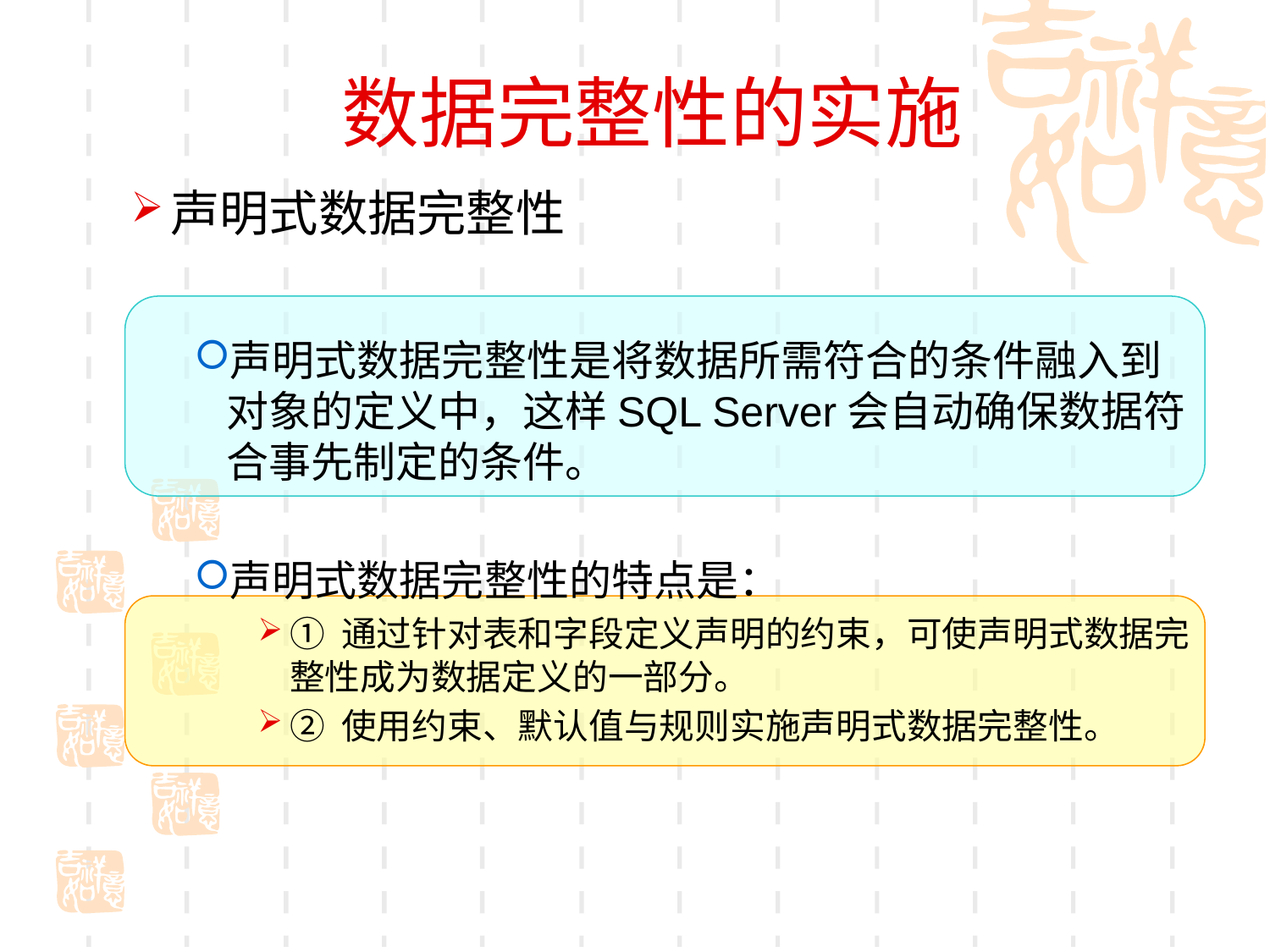

# 数据完整性的实施
声明式数据完整性

声明式数据完整性是将数据所需符合的条件融入到对象的定义中，这样SQL Server会自动确保数据符合事先制定的条件。

声明式数据完整性的特点是：
① 通过针对表和字段定义声明的约束，可使声明式数据完整性成为数据定义的一部分。
② 使用约束、默认值与规则实施声明式数据完整性。